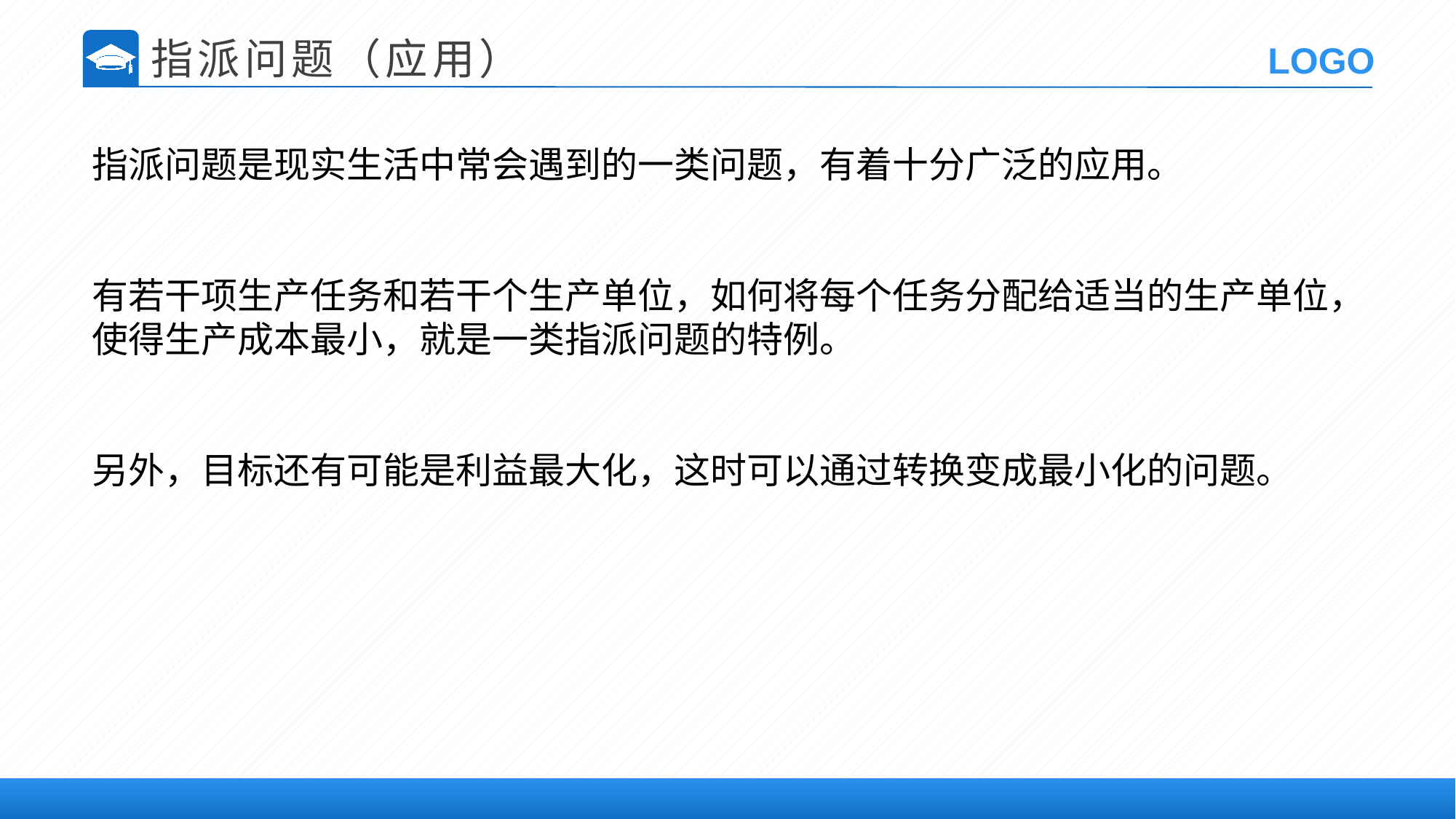

指派问题（应用）
指派问题是现实生活中常会遇到的一类问题，有着十分广泛的应用。

有若干项生产任务和若干个生产单位，如何将每个任务分配给适当的生产单位，使得生产成本最小，就是一类指派问题的特例。

另外，目标还有可能是利益最大化，这时可以通过转换变成最小化的问题。